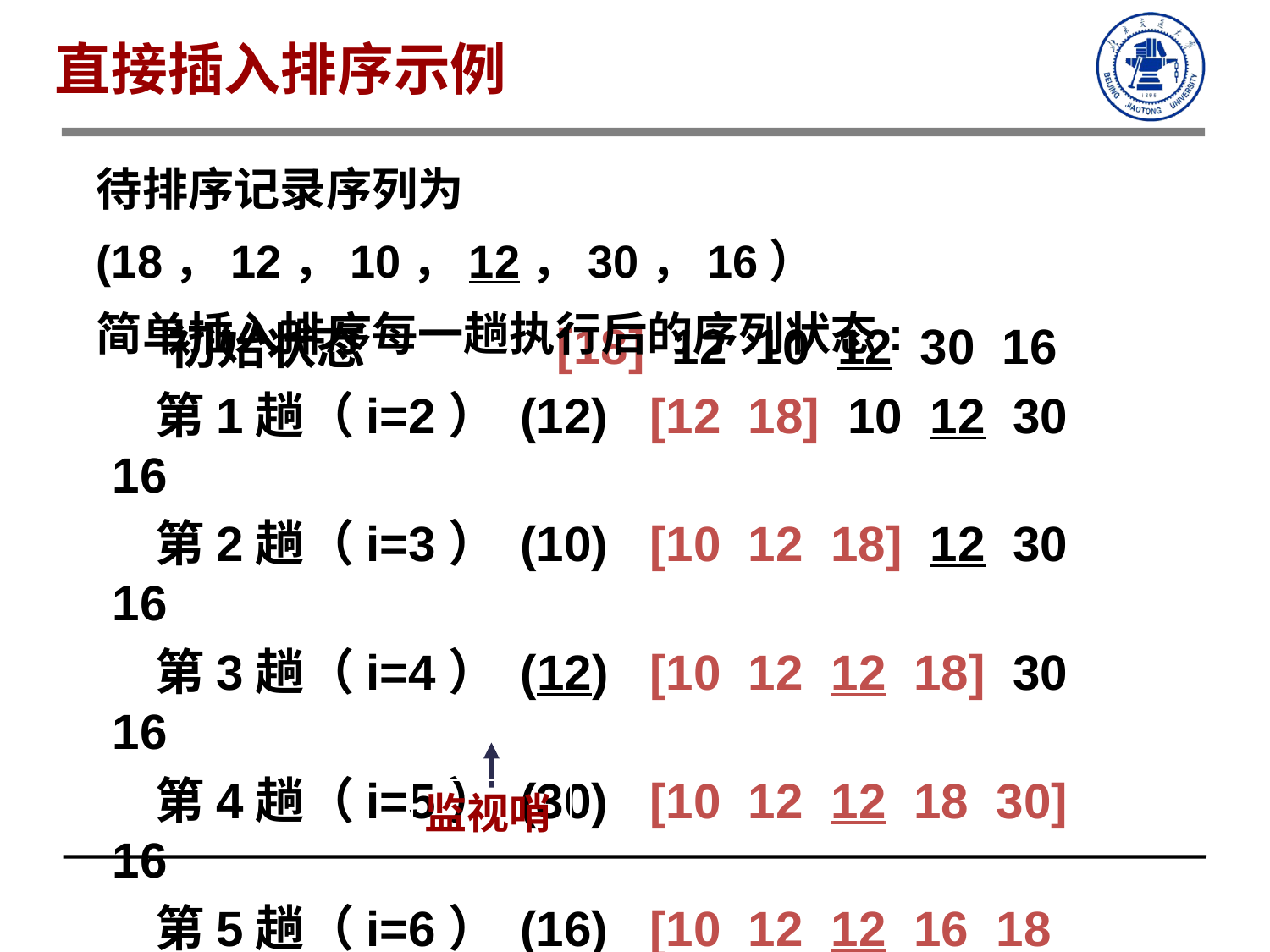

直接插入排序示例
待排序记录序列为(18，12，10，12，30，16）
简单插入排序每一趟执行后的序列状态:
	    初始状态                [18]  12  10  12  30  16
       第1趟（i=2） (12)   [12  18]  10  12  30  16
       第2趟（i=3） (10)   [10  12  18]  12  30  16
       第3趟（i=4） (12)   [10  12  12  18]  30  16
       第4趟（i=5） (30)   [10  12  12  18  30]  16
       第5趟（i=6） (16)   [10  12  12  16  18  30]

监视哨